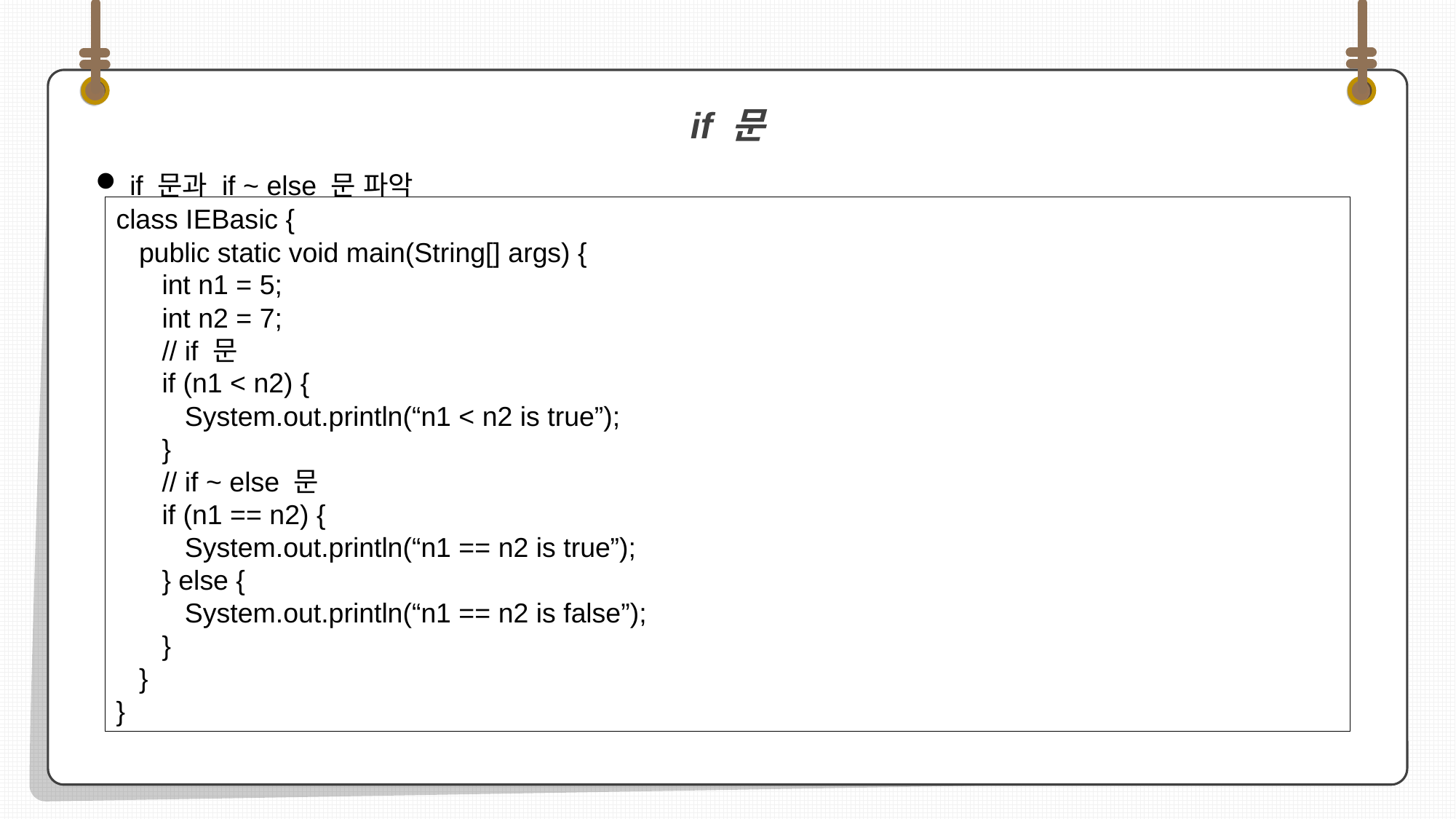

if 문과 if ~ else 문 파악
if 문

class IEBasic {
   public static void main(String[] args) {
      int n1 = 5;
      int n2 = 7;
      // if 문
      if (n1 < n2) {
         System.out.println(“n1 < n2 is true”);
      }
      // if ~ else 문
      if (n1 == n2) {
         System.out.println(“n1 == n2 is true”);
      } else {
         System.out.println(“n1 == n2 is false”);
      }
   }
}